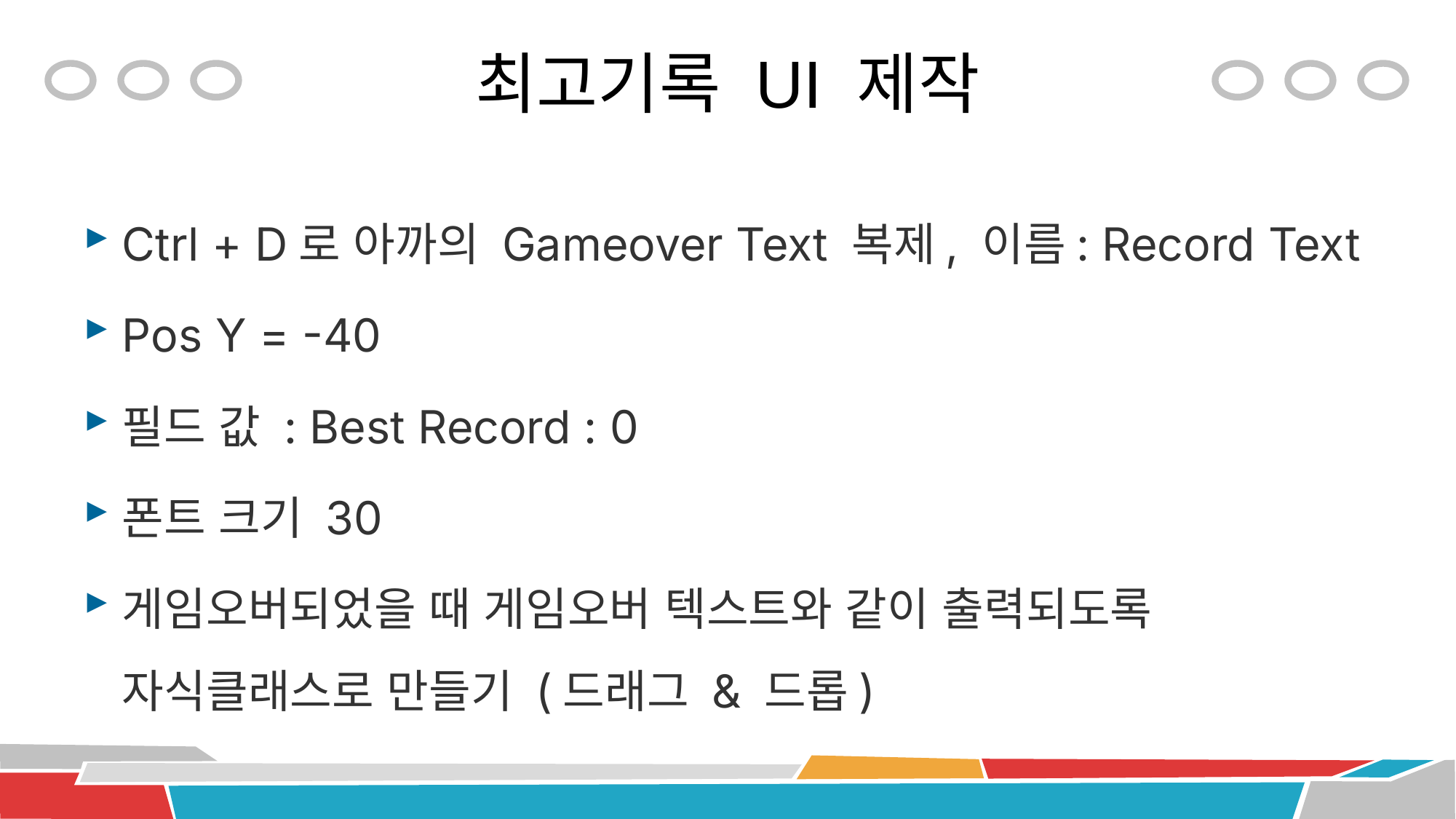

# 최고기록 UI 제작
Ctrl + D로 아까의 Gameover Text 복제, 이름: Record Text
Pos Y = -40
필드 값 : Best Record : 0
폰트 크기 30
게임오버되었을 때 게임오버 텍스트와 같이 출력되도록 자식클래스로 만들기 (드래그 & 드롭)